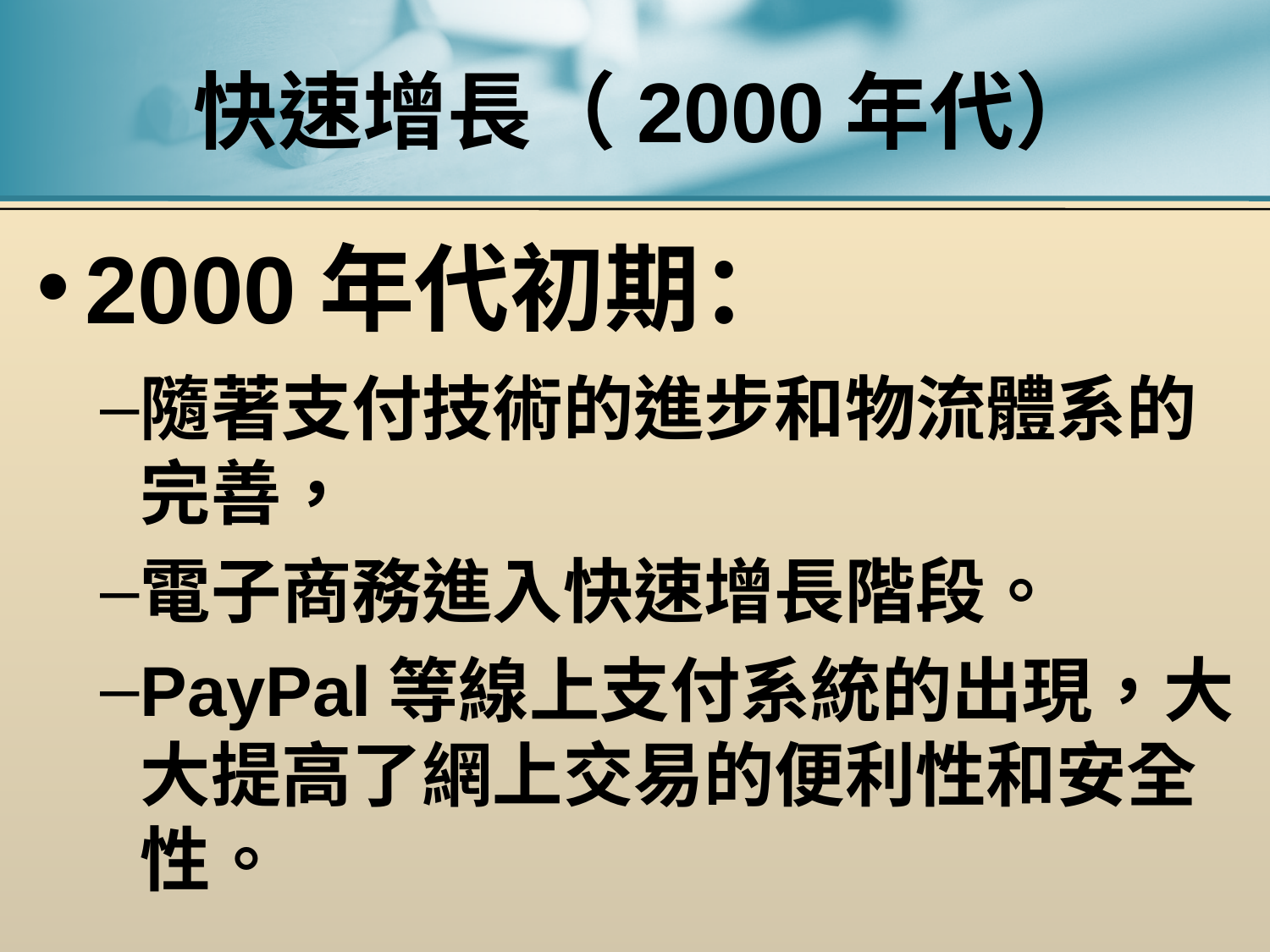

# 快速增長（2000年代）
2000年代初期：
隨著支付技術的進步和物流體系的完善，
電子商務進入快速增長階段。
PayPal等線上支付系統的出現，大大提高了網上交易的便利性和安全性。